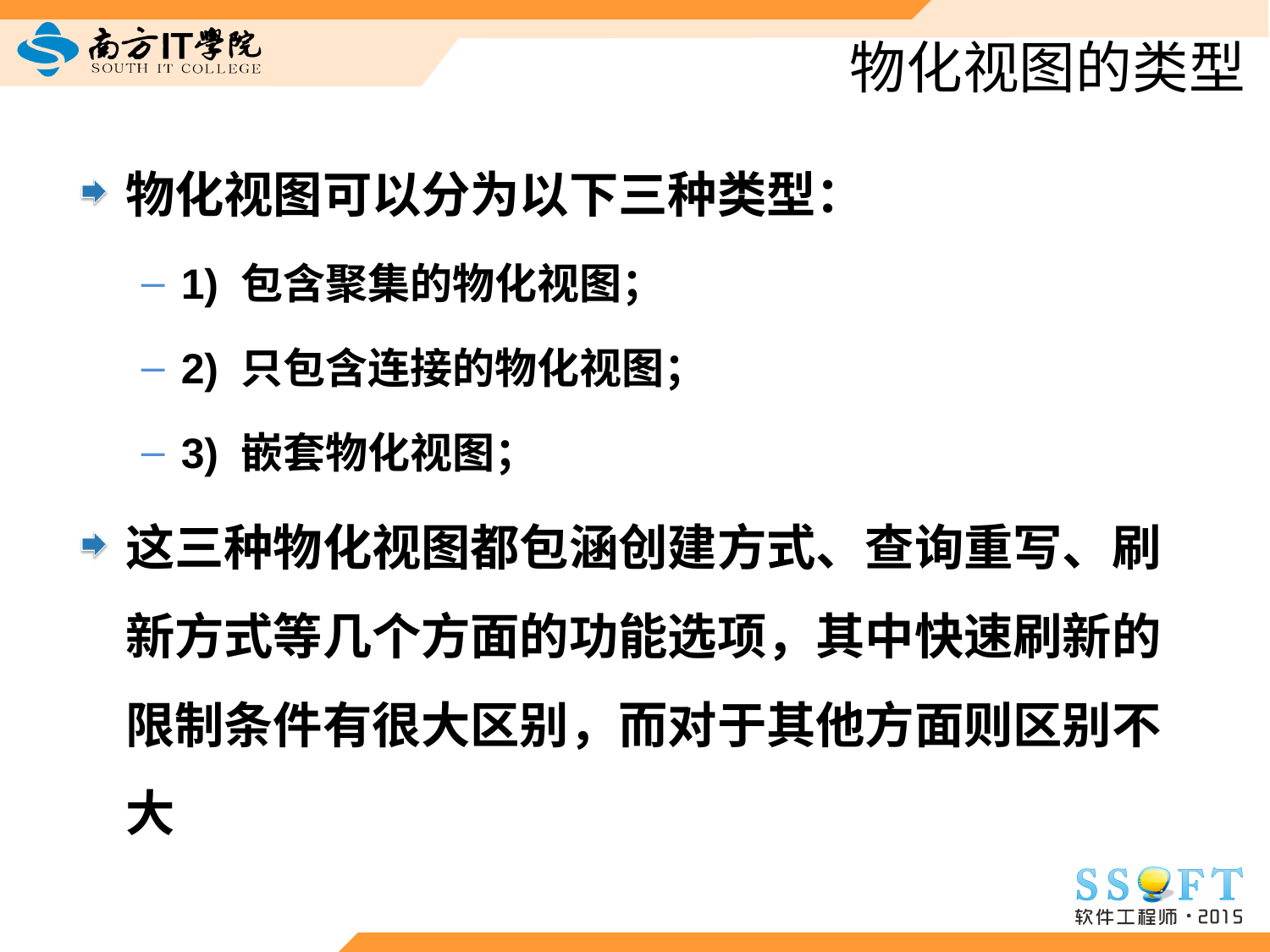

# 物化视图的类型
物化视图可以分为以下三种类型：
1) 包含聚集的物化视图；
2) 只包含连接的物化视图；
3) 嵌套物化视图；
这三种物化视图都包涵创建方式、查询重写、刷新方式等几个方面的功能选项，其中快速刷新的限制条件有很大区别，而对于其他方面则区别不大